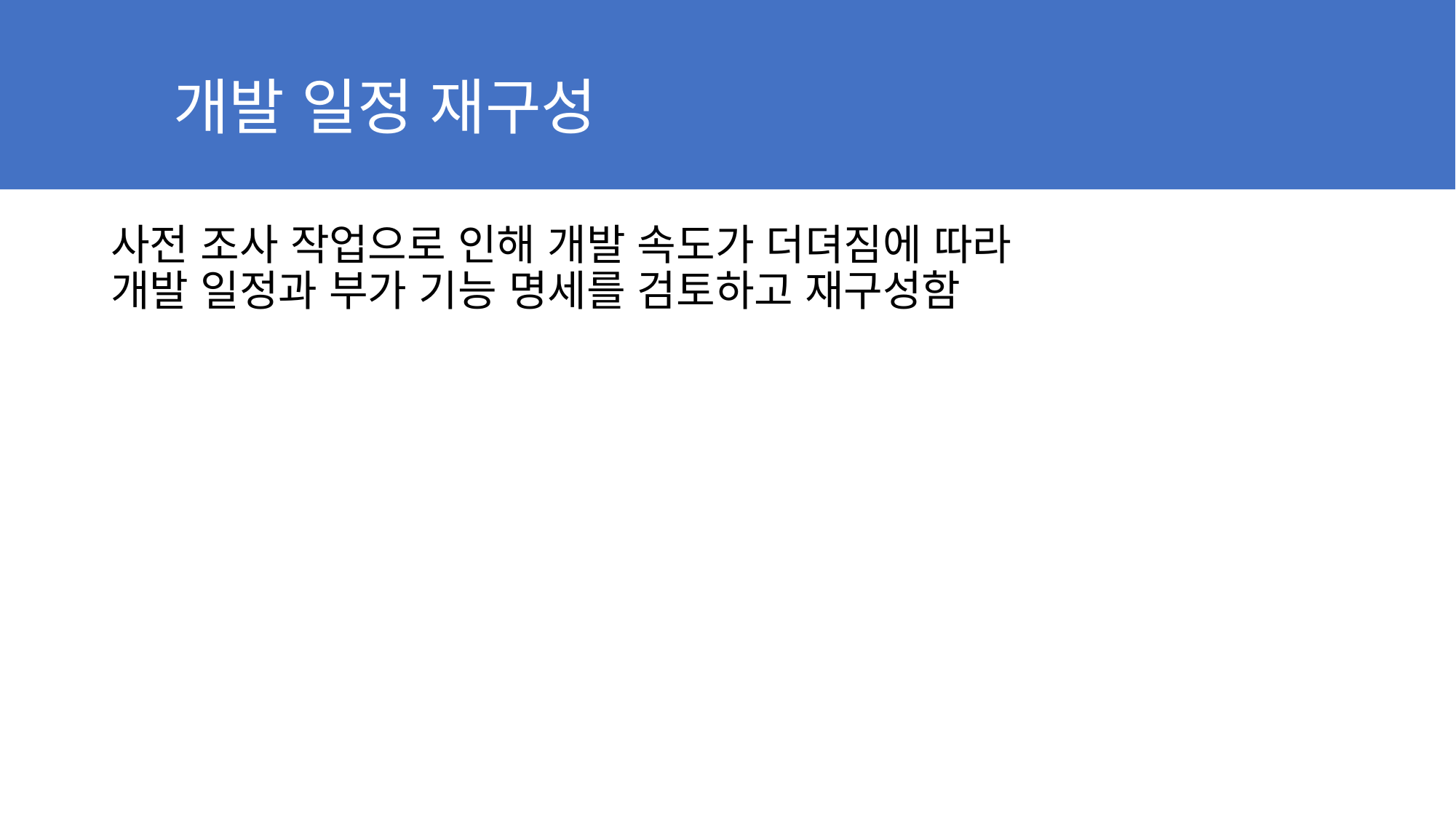

# 개발 일정 재구성
사전 조사 작업으로 인해 개발 속도가 더뎌짐에 따라
개발 일정과 부가 기능 명세를 검토하고 재구성함